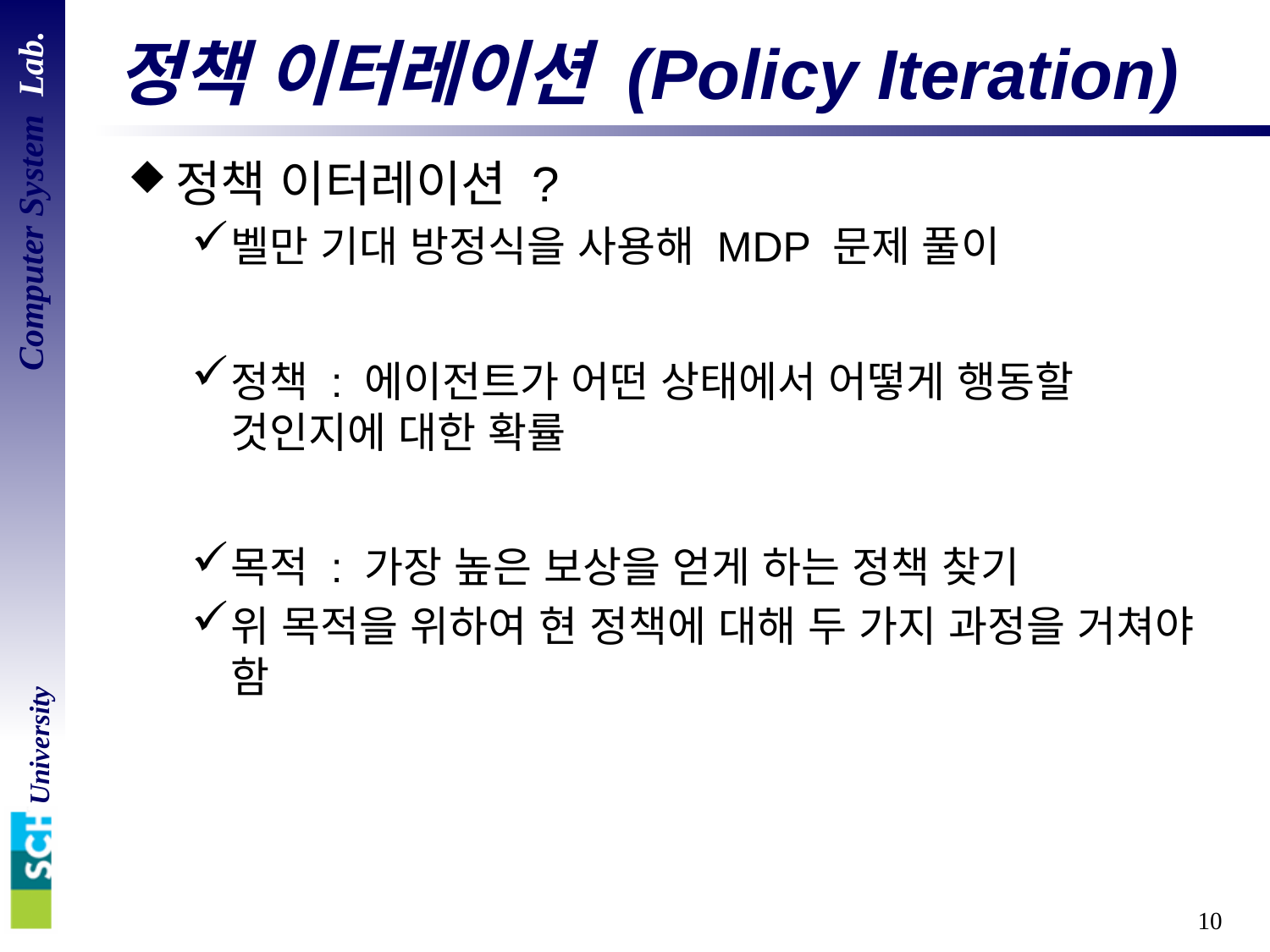

# 정책 이터레이션 (Policy Iteration)
정책 이터레이션 ?
벨만 기대 방정식을 사용해 MDP 문제 풀이

정책 : 에이전트가 어떤 상태에서 어떻게 행동할 것인지에 대한 확률

목적 : 가장 높은 보상을 얻게 하는 정책 찾기
위 목적을 위하여 현 정책에 대해 두 가지 과정을 거쳐야 함